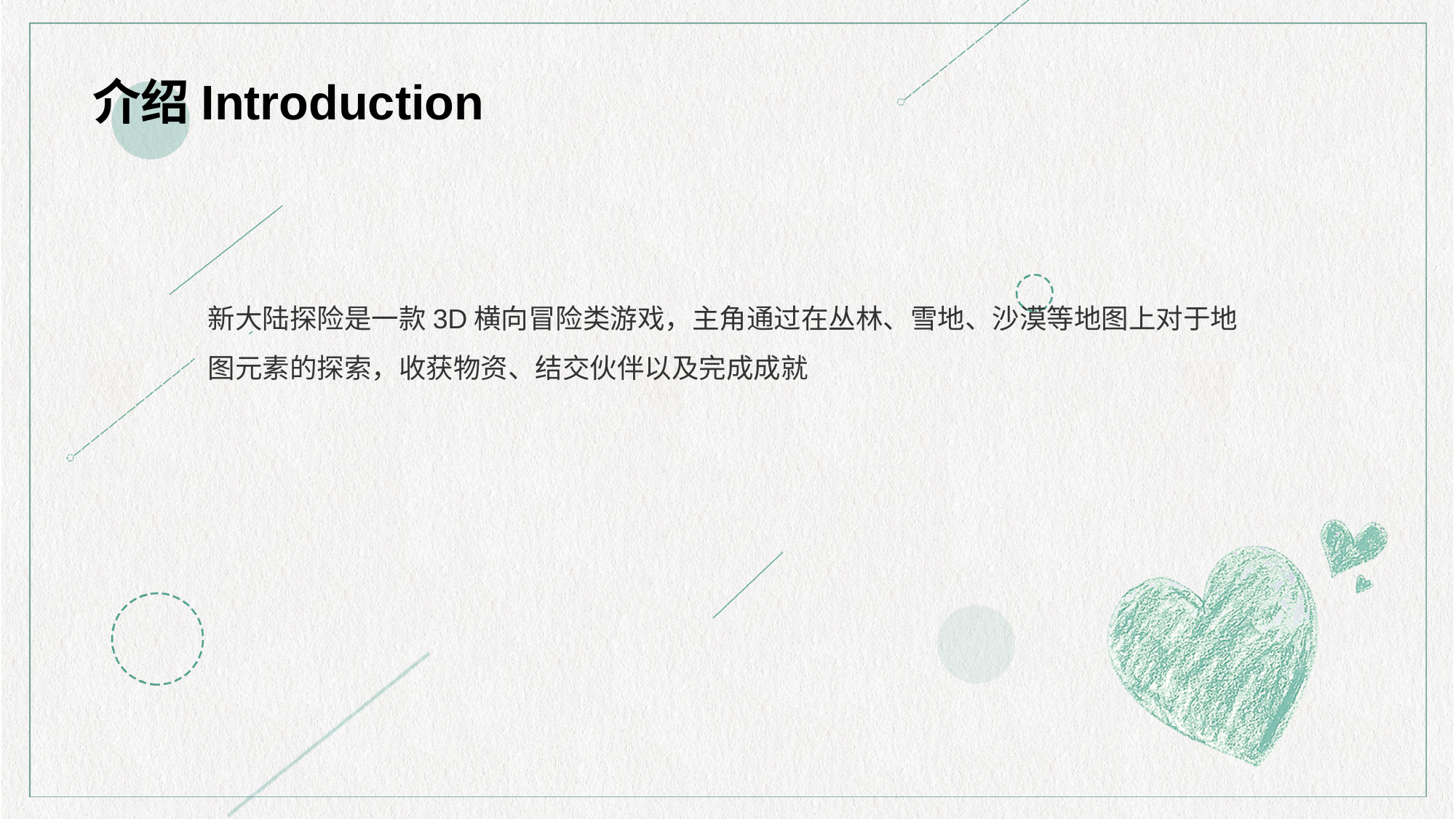

介绍Introduction
新大陆探险是一款3D横向冒险类游戏，主角通过在丛林、雪地、沙漠等地图上对于地图元素的探索，收获物资、结交伙伴以及完成成就